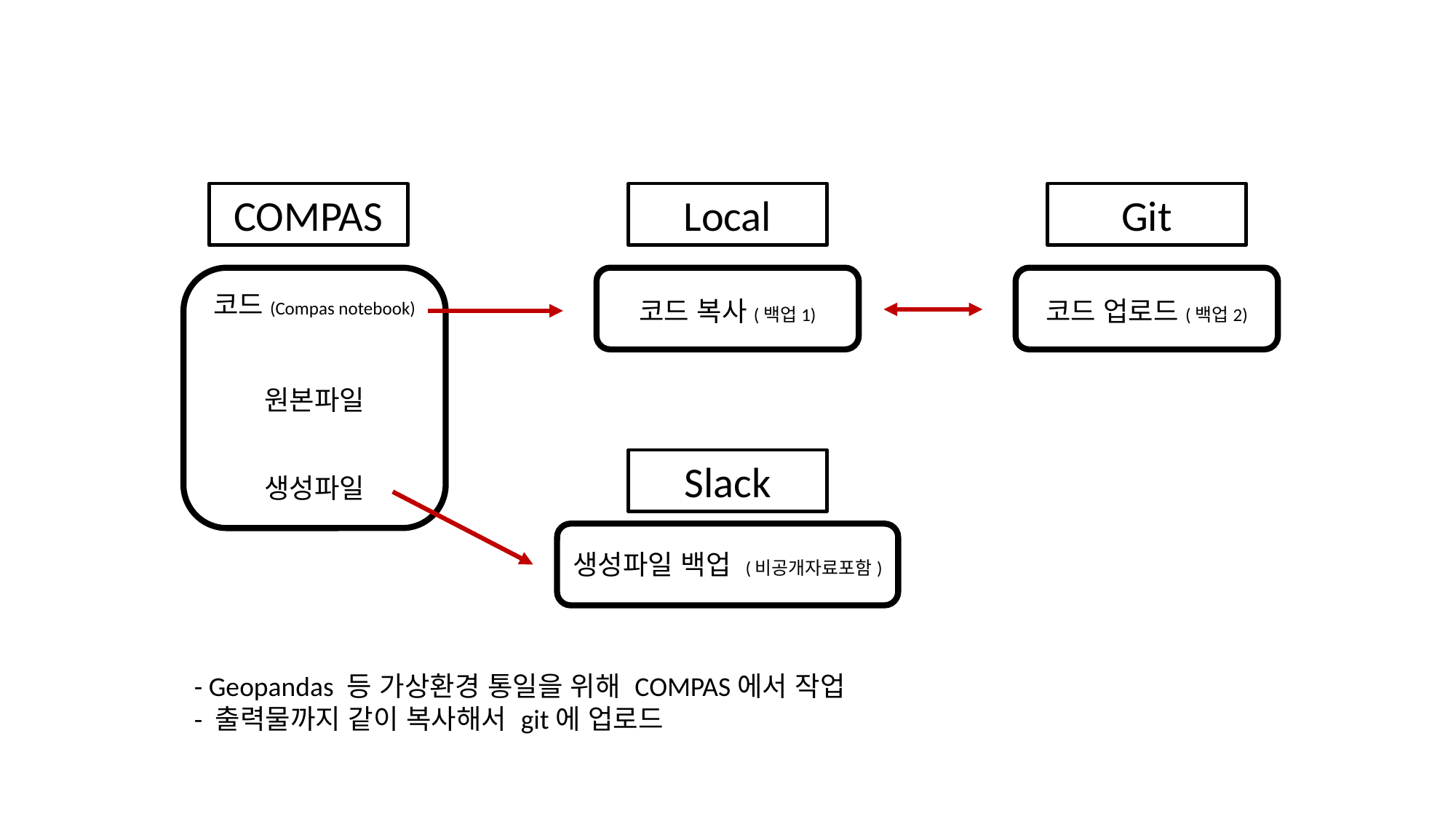

COMPAS
Local
Git

코드(Compas notebook)
코드 업로드(백업2)
코드 복사(백업1)
원본파일
Slack
생성파일

생성파일 백업 (비공개자료포함)
- Geopandas 등 가상환경 통일을 위해 COMPAS에서 작업
- 출력물까지 같이 복사해서 git에 업로드